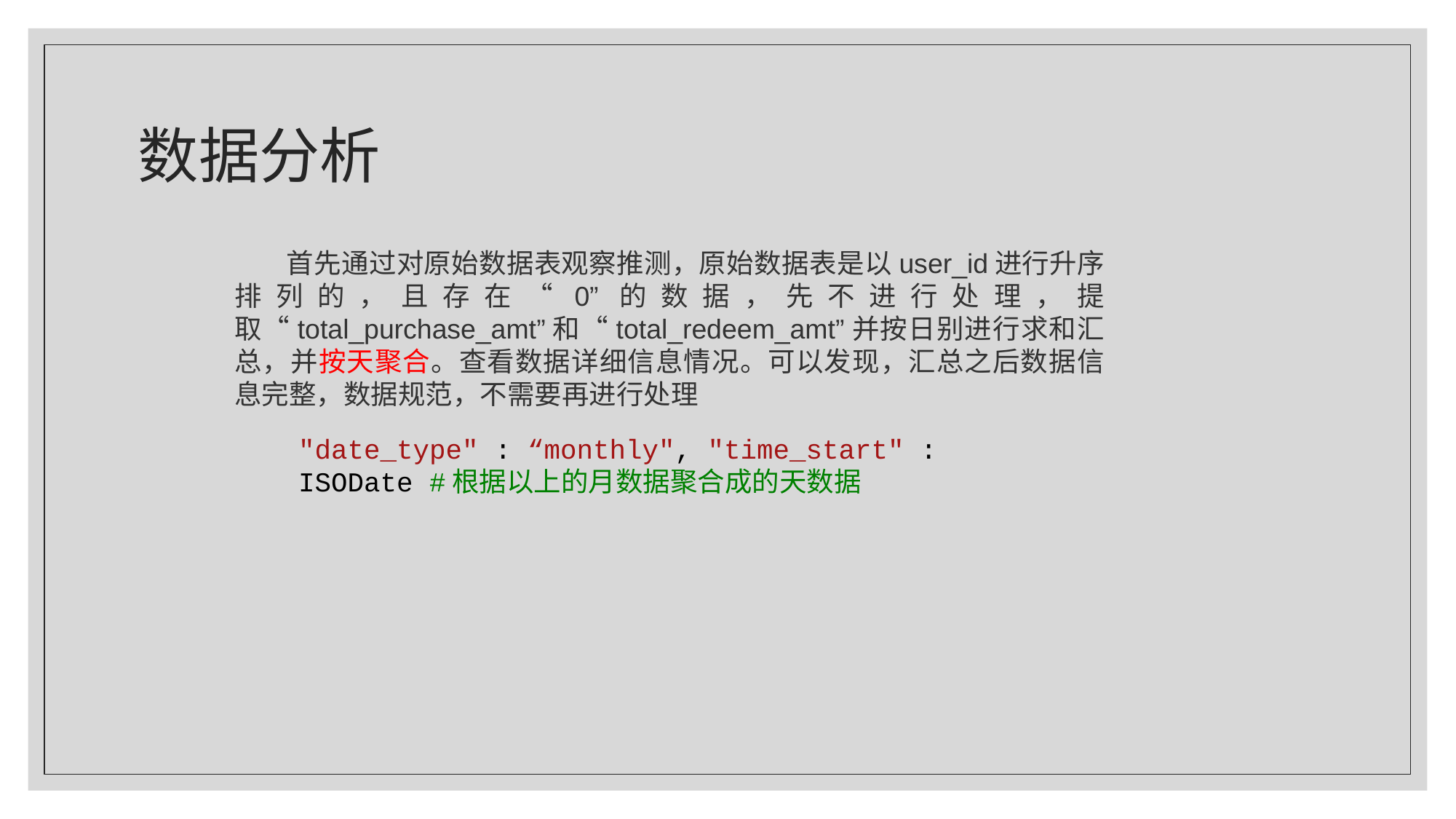

# 数据分析
       首先通过对原始数据表观察推测，原始数据表是以user_id进行升序排列的，且存在“0”的数据，先不进行处理，提取“total_purchase_amt”和“total_redeem_amt”并按日别进行求和汇总，并按天聚合。查看数据详细信息情况。可以发现，汇总之后数据信息完整，数据规范，不需要再进行处理
"date_type" : “monthly", "time_start" : ISODate #根据以上的月数据聚合成的天数据